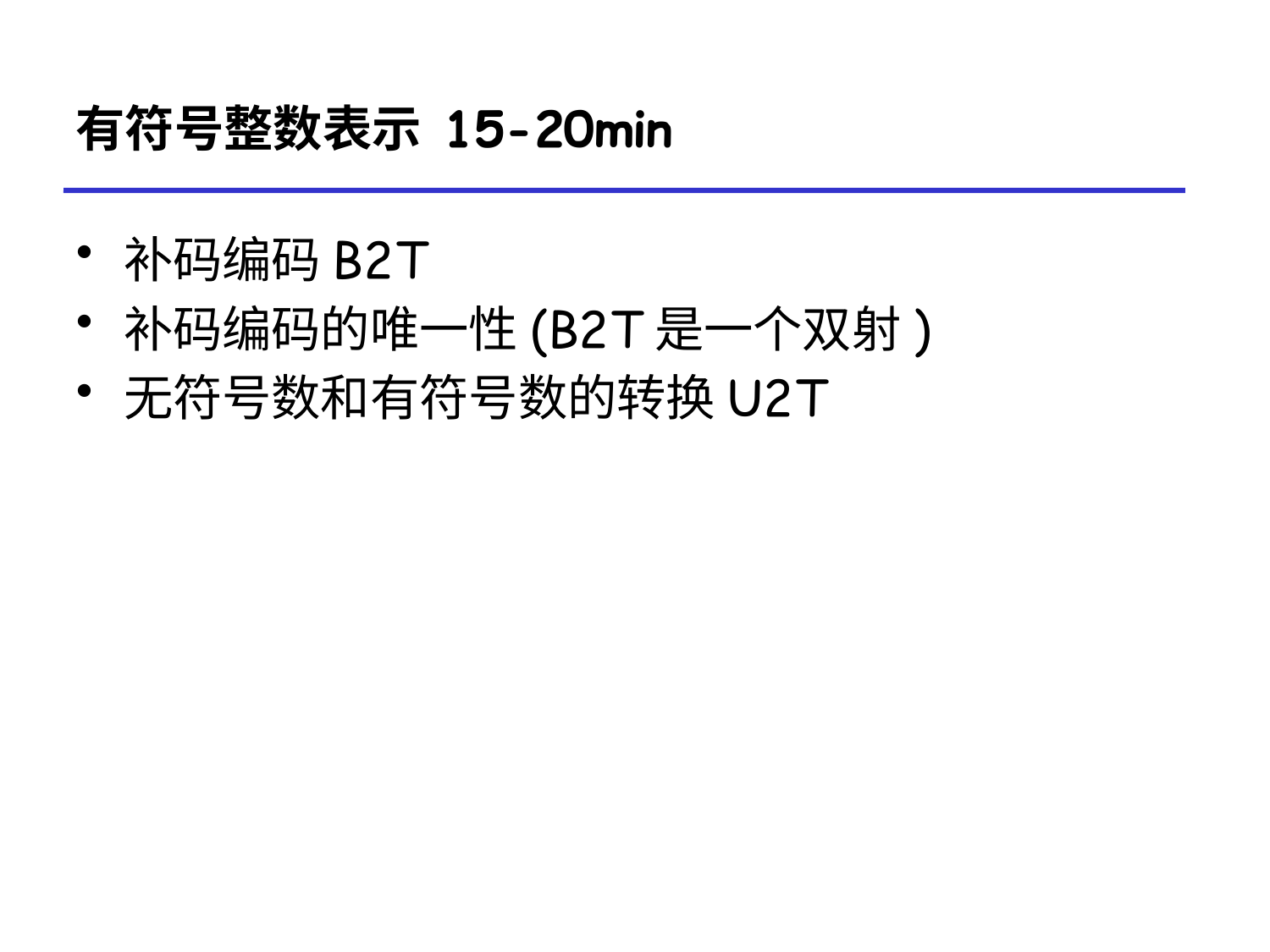

# 有符号整数表示 15-20min
补码编码B2T
补码编码的唯一性(B2T是一个双射)
无符号数和有符号数的转换U2T